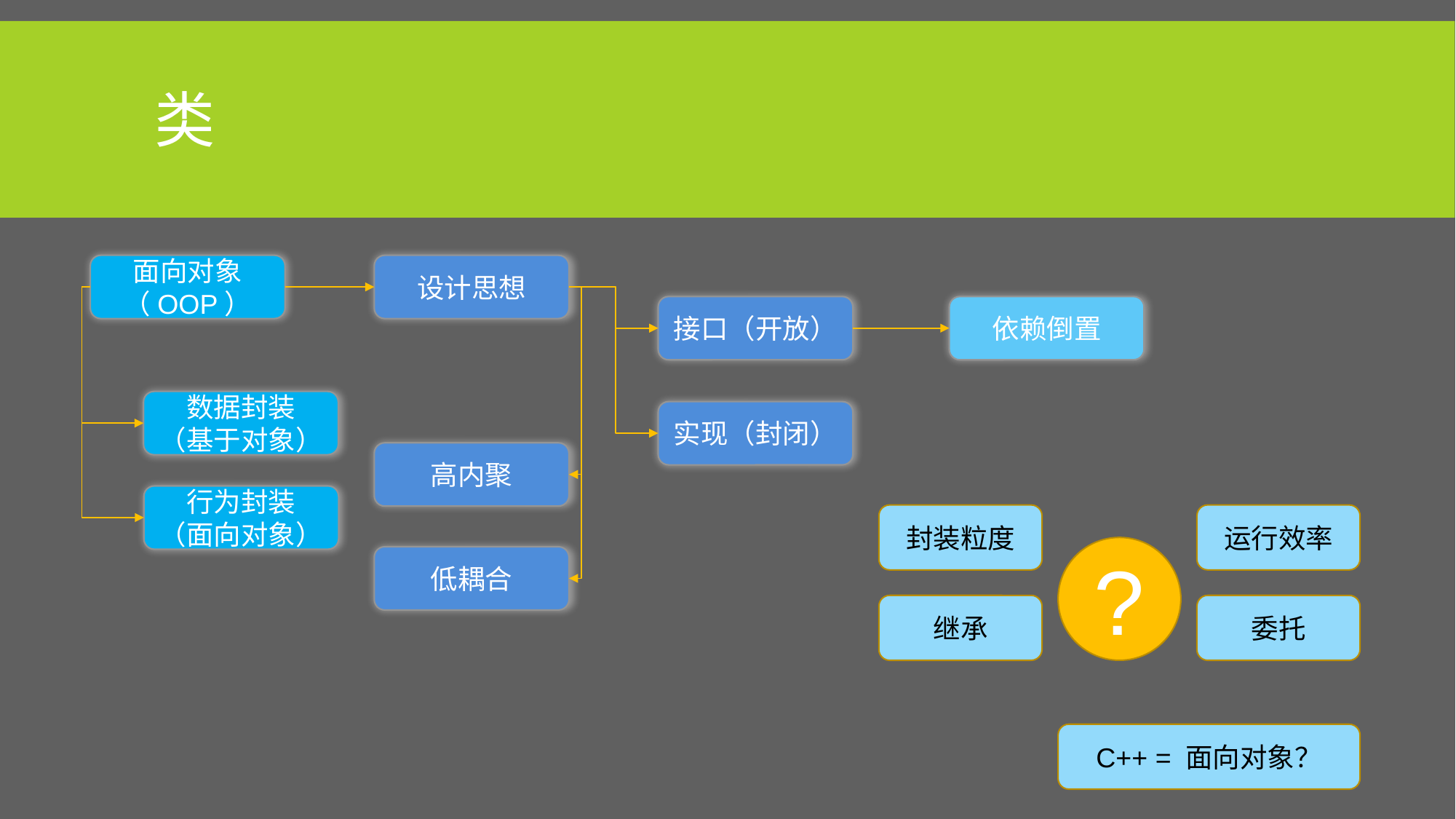

# 类
面向对象（OOP）
设计思想
接口（开放）
依赖倒置
数据封装
（基于对象）
实现（封闭）
高内聚
行为封装
（面向对象）
封装粒度
运行效率
?
低耦合
继承
委托
C++ = 面向对象？